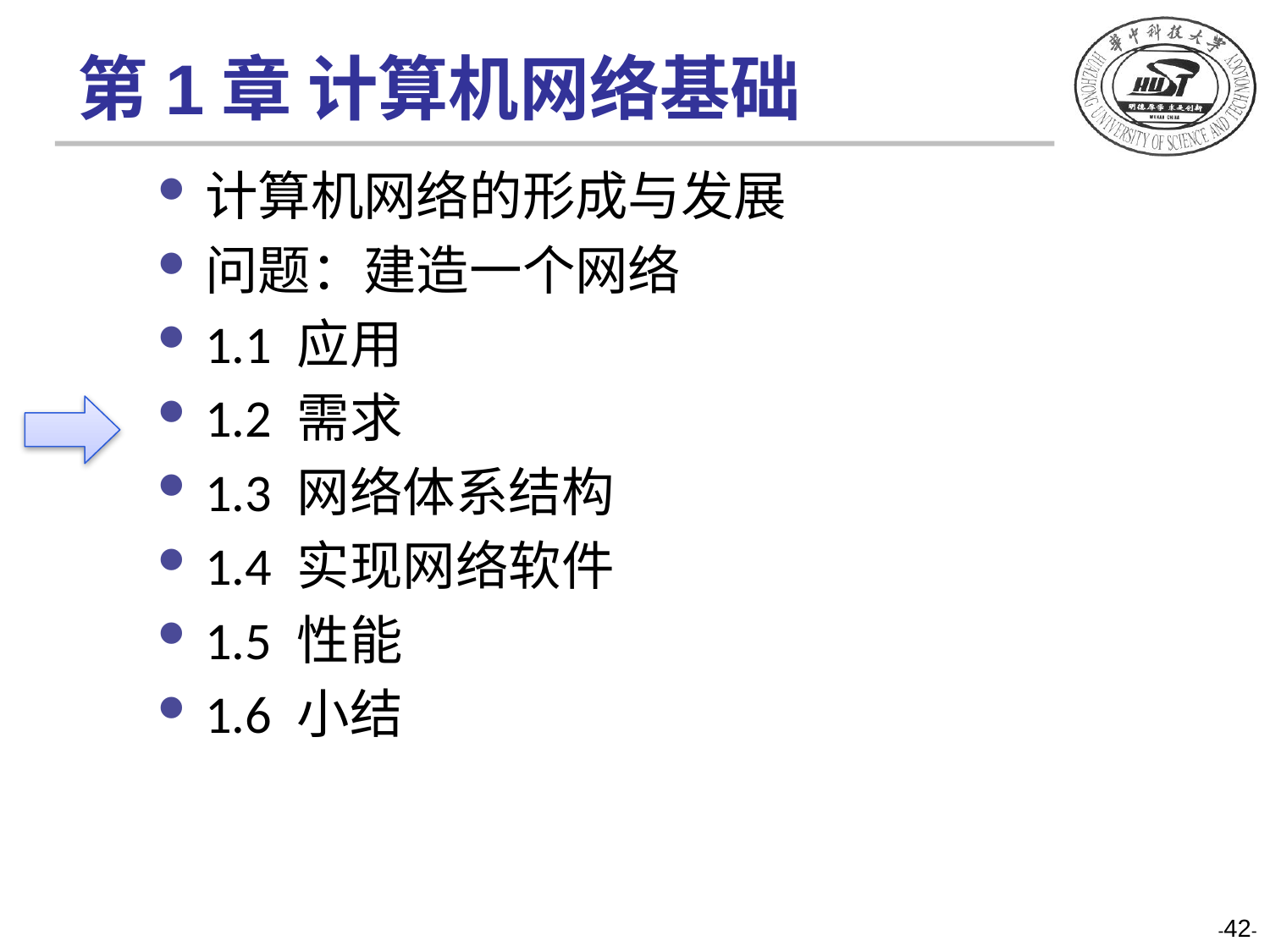

# 第1章 计算机网络基础
计算机网络的形成与发展
问题：建造一个网络
1.1 应用
1.2 需求
1.3 网络体系结构
1.4 实现网络软件
1.5 性能
1.6 小结

-42-